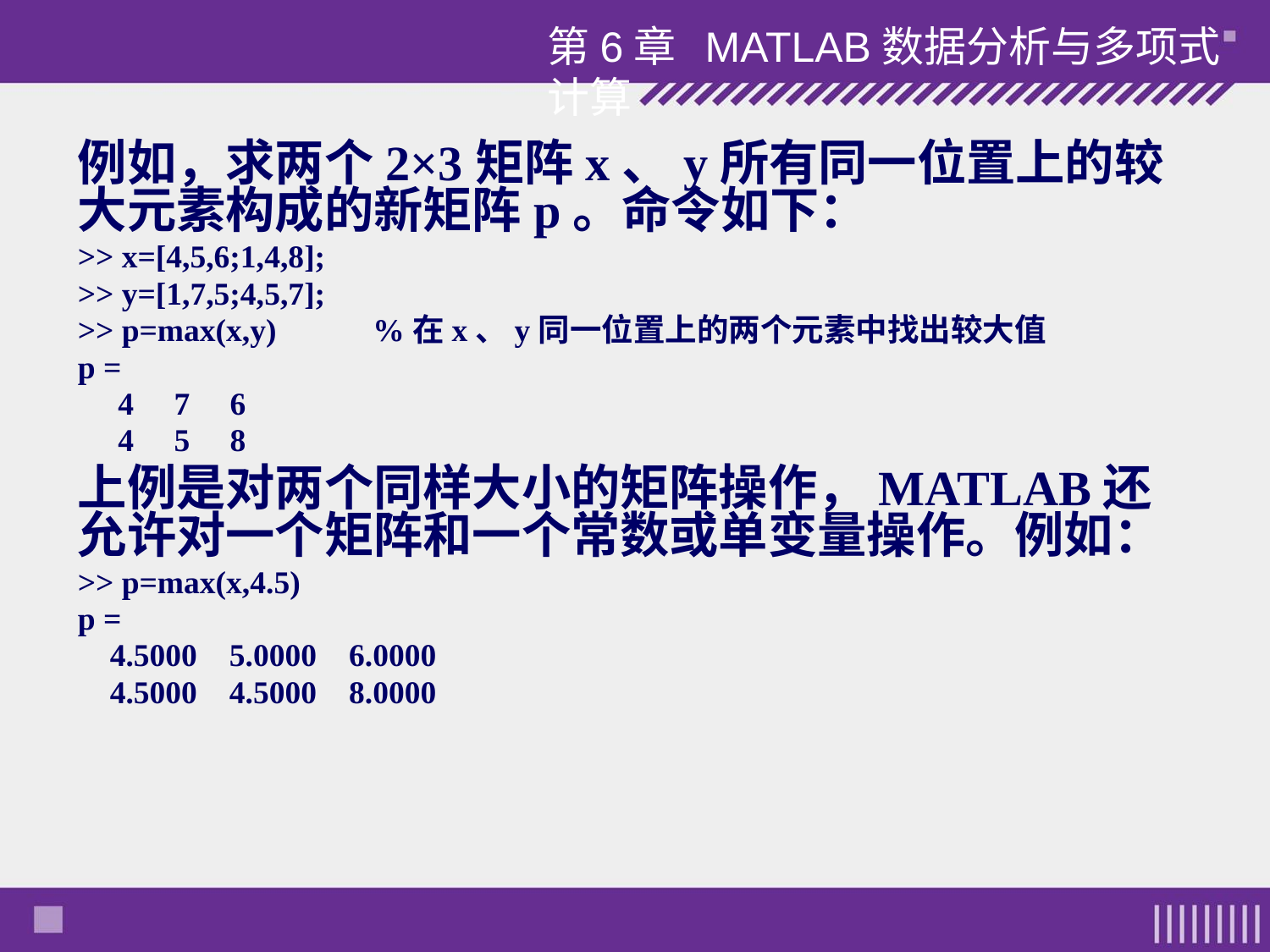

第6章  MATLAB数据分析与多项式计算
例如，求两个2×3矩阵x、y所有同一位置上的较大元素构成的新矩阵p。命令如下：
>> x=[4,5,6;1,4,8];
>> y=[1,7,5;4,5,7];
>> p=max(x,y)            %在x、y同一位置上的两个元素中找出较大值
p =
     4     7     6
     4     5     8
上例是对两个同样大小的矩阵操作，MATLAB还允许对一个矩阵和一个常数或单变量操作。例如：
>> p=max(x,4.5)
p =
    4.5000    5.0000    6.0000
    4.5000    4.5000    8.0000